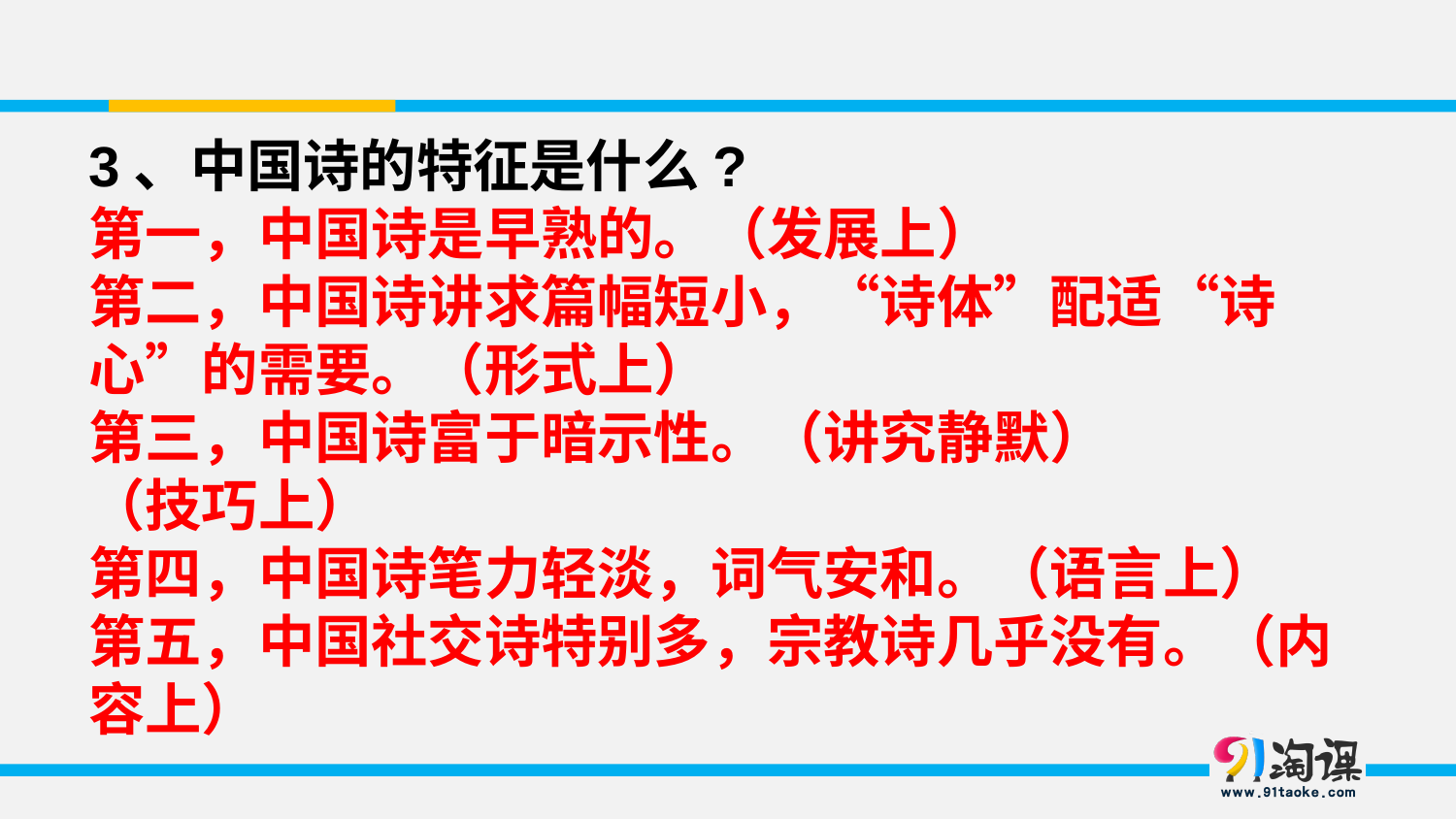

3、中国诗的特征是什么?
第一，中国诗是早熟的。（发展上）
第二，中国诗讲求篇幅短小，“诗体”配适“诗心”的需要。（形式上）
第三，中国诗富于暗示性。（讲究静默）
（技巧上）
第四，中国诗笔力轻淡，词气安和。（语言上）
第五，中国社交诗特别多，宗教诗几乎没有。（内容上）